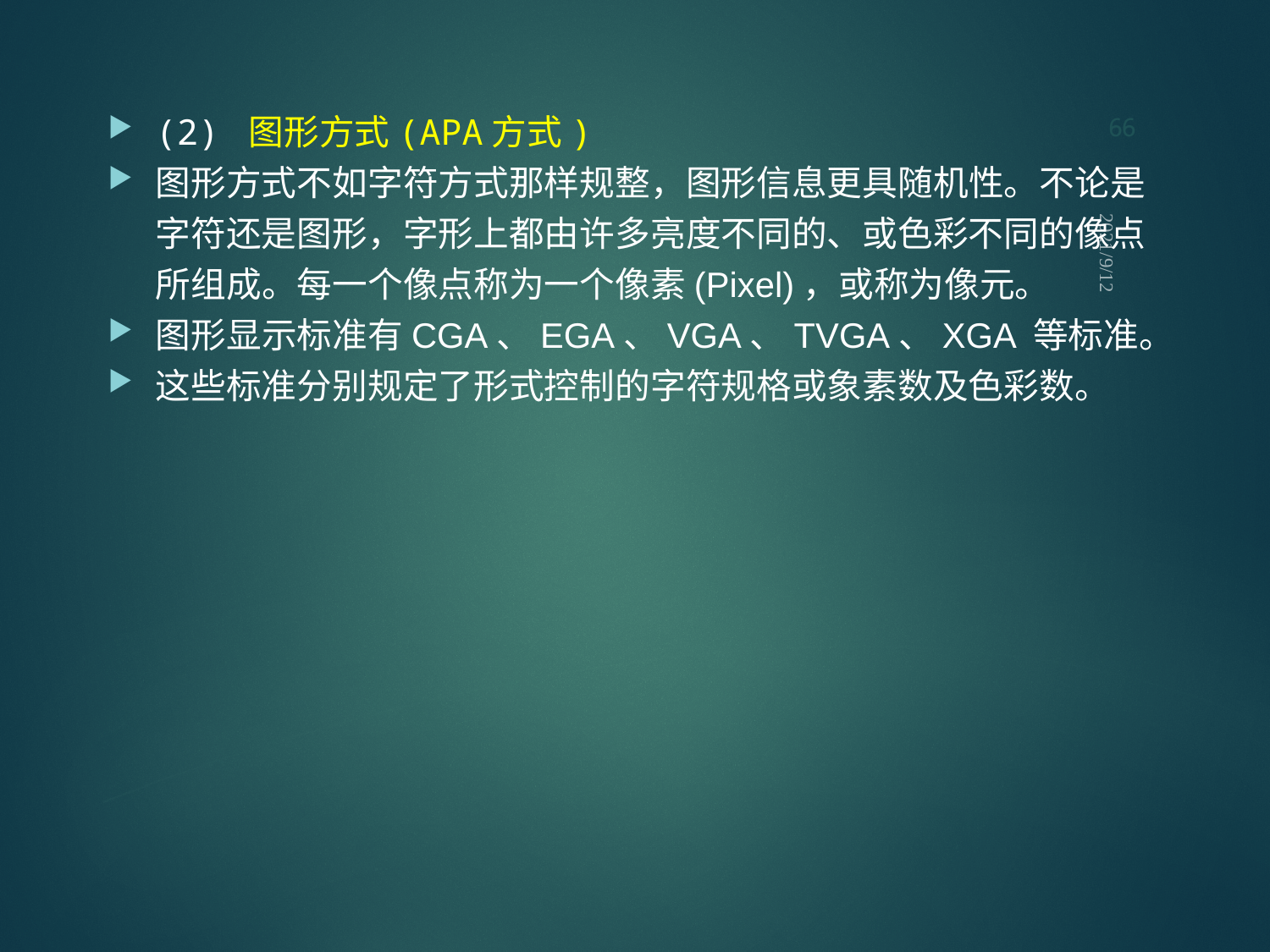

66
(2) 图形方式(APA方式)
图形方式不如字符方式那样规整，图形信息更具随机性。不论是字符还是图形，字形上都由许多亮度不同的、或色彩不同的像点所组成。每一个像点称为一个像素(Pixel)，或称为像元。
图形显示标准有CGA、EGA、VGA、TVGA、XGA 等标准。
这些标准分别规定了形式控制的字符规格或象素数及色彩数。
2021/9/12